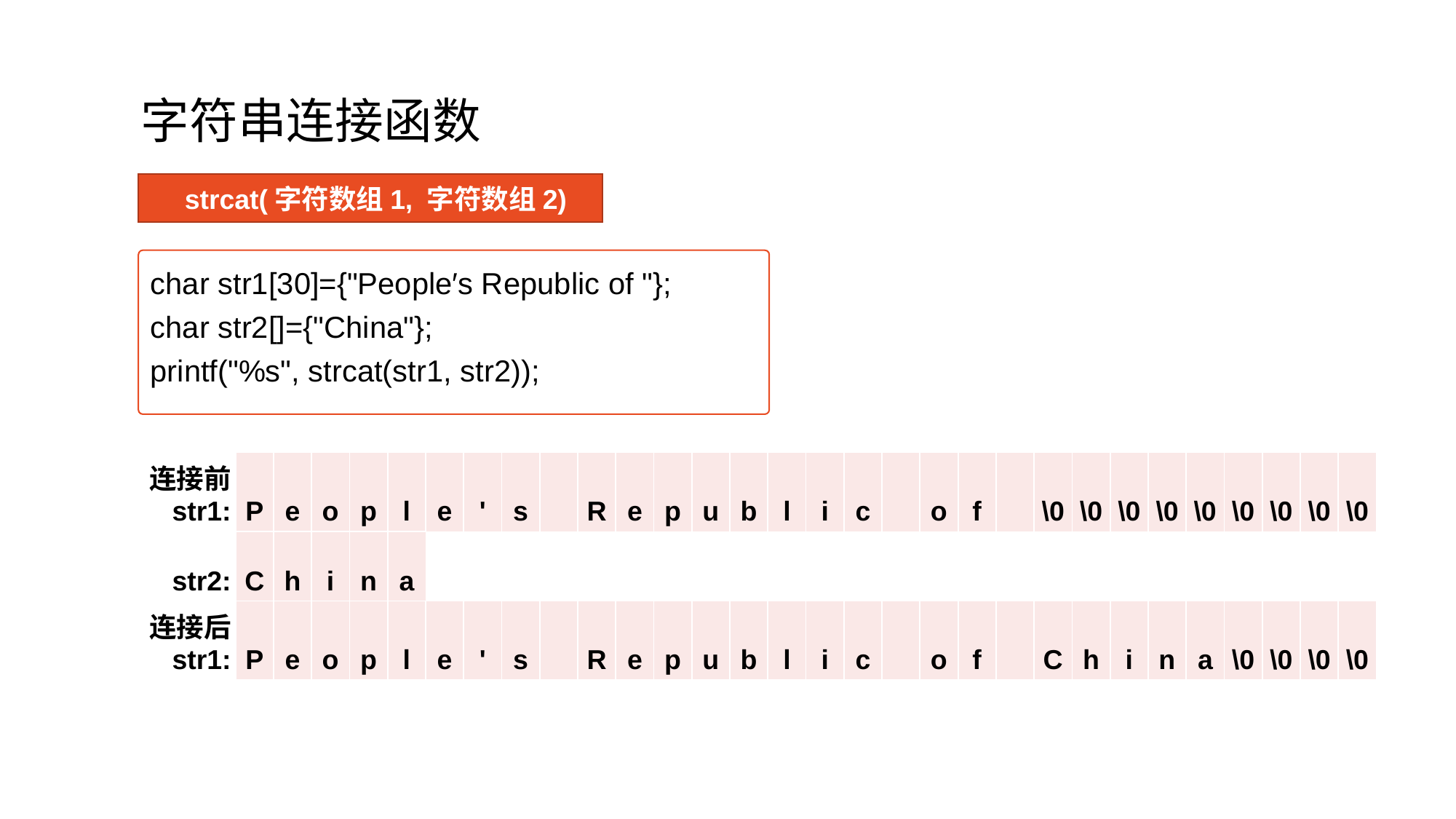

# 字符串连接函数
strcat(字符数组1, 字符数组2)
char str1[30]={"People′s Republic of "};
char str2[]={"China"};
printf("%s", strcat(str1, str2));
| 连接前 str1: | P | e | o | p | l | e | ' | s |  | R | e | p | u | b | l | i | c |  | o | f |  | \0 | \0 | \0 | \0 | \0 | \0 | \0 | \0 | \0 |
| --- | --- | --- | --- | --- | --- | --- | --- | --- | --- | --- | --- | --- | --- | --- | --- | --- | --- | --- | --- | --- | --- | --- | --- | --- | --- | --- | --- | --- | --- | --- |
| str2: | C | h | i | n | a |  |  |  |  |  |  |  |  |  |  |  |  |  |  |  |  |  |  |  |  |  |  |  |  |  |
| 连接后 str1: | P | e | o | p | l | e | ' | s |  | R | e | p | u | b | l | i | c |  | o | f |  | C | h | i | n | a | \0 | \0 | \0 | \0 |